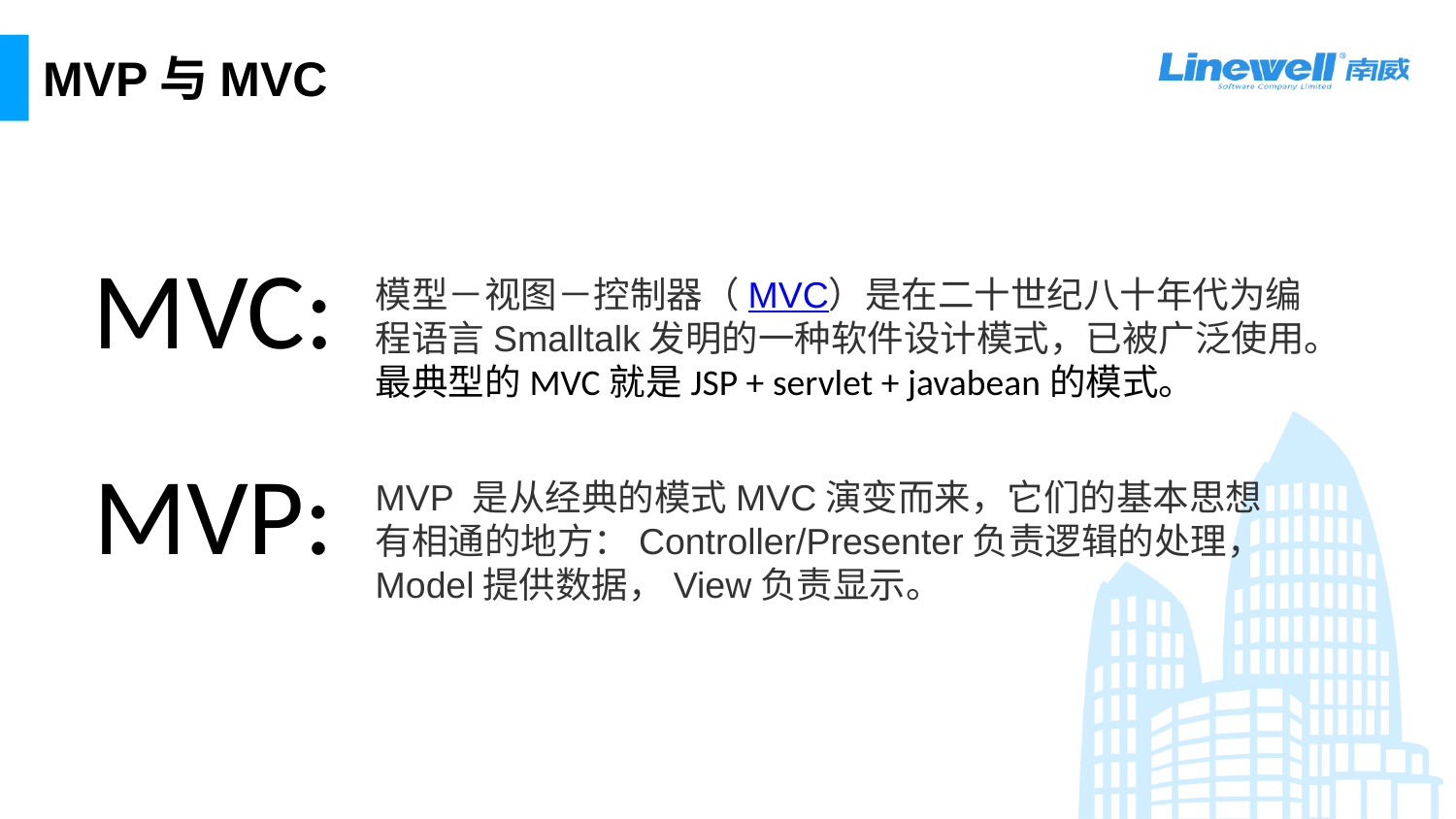

MVP与MVC
MVC:

模型－视图－控制器（MVC）是在二十世纪八十年代为编程语言Smalltalk发明的一种软件设计模式，已被广泛使用。最典型的MVC就是JSP + servlet + javabean的模式。
MVP:
MVP 是从经典的模式MVC演变而来，它们的基本思想有相通的地方：Controller/Presenter负责逻辑的处理，Model提供数据，View负责显示。